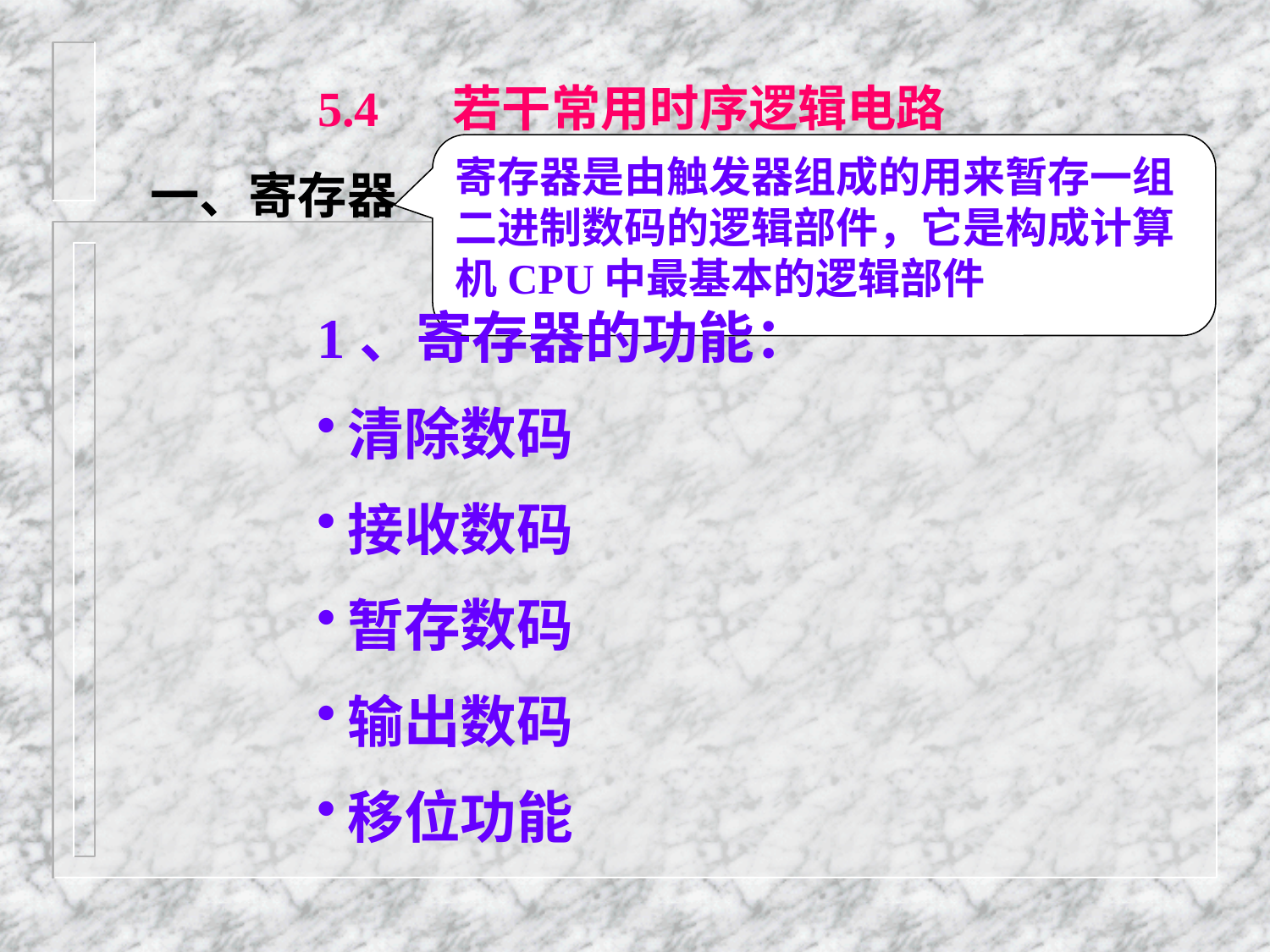

5.4     若干常用时序逻辑电路

一、寄存器
寄存器是由触发器组成的用来暂存一组二进制数码的逻辑部件，它是构成计算机CPU中最基本的逻辑部件
1、寄存器的功能：
清除数码
接收数码
暂存数码
输出数码
移位功能